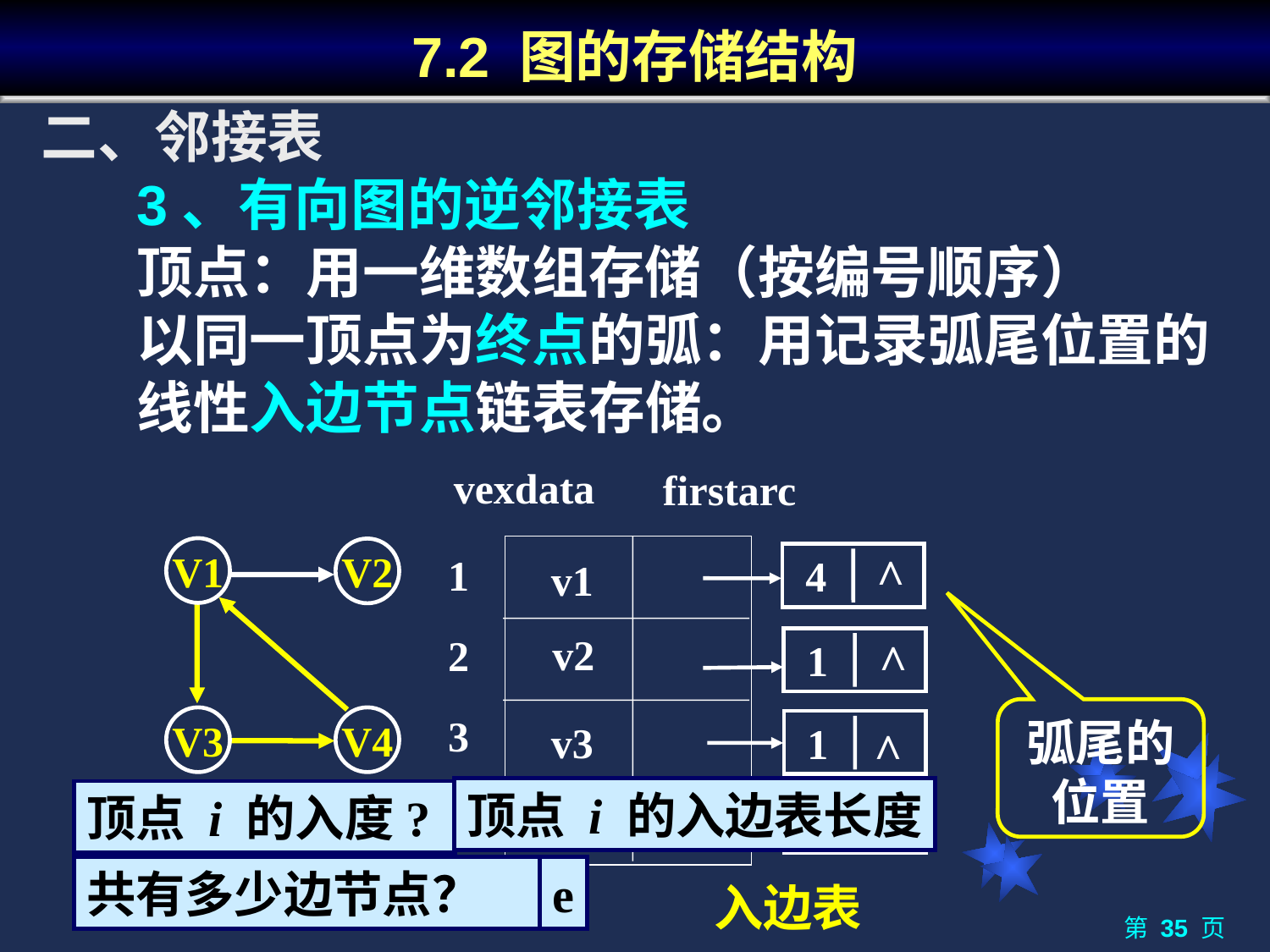

# 7.2 图的存储结构
二、邻接表
	3、有向图的逆邻接表
	顶点：用一维数组存储（按编号顺序）
	以同一顶点为终点的弧：用记录弧尾位置的线性入边节点链表存储。
vexdata
firstarc

1
v1
v2
v3
v4

2

3

4
V1
V2

V3
V4

^
 4

^
 1

弧尾的位置
 1

^

顶点 i 的入边表长度
顶点 i 的入度?
 3

^

共有多少边节点？
e
入边表
第 35 页